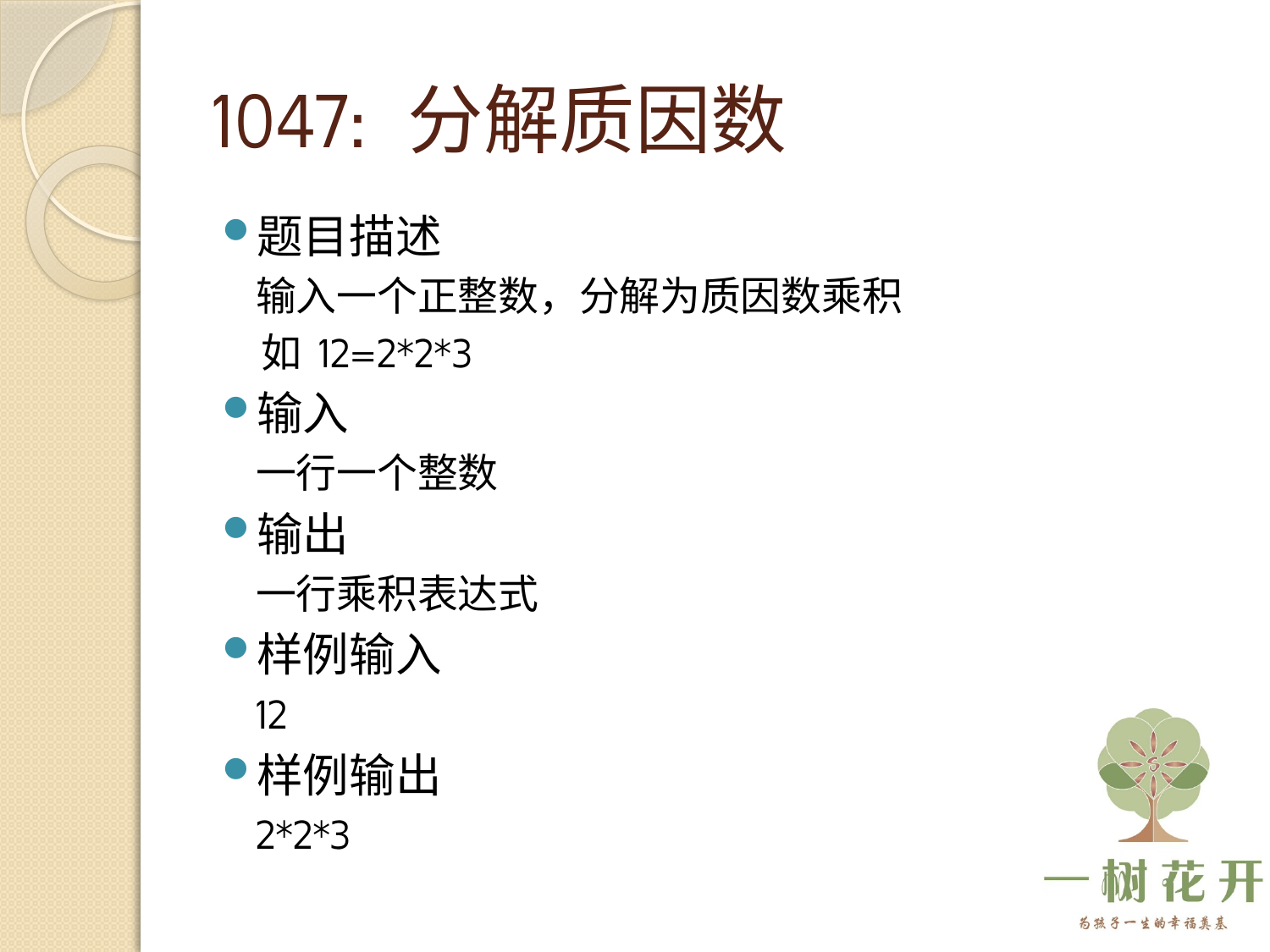

# 1047: 分解质因数
题目描述
输入一个正整数，分解为质因数乘积
如 12=2*2*3
输入
一行一个整数
输出
一行乘积表达式
样例输入
12
样例输出
2*2*3